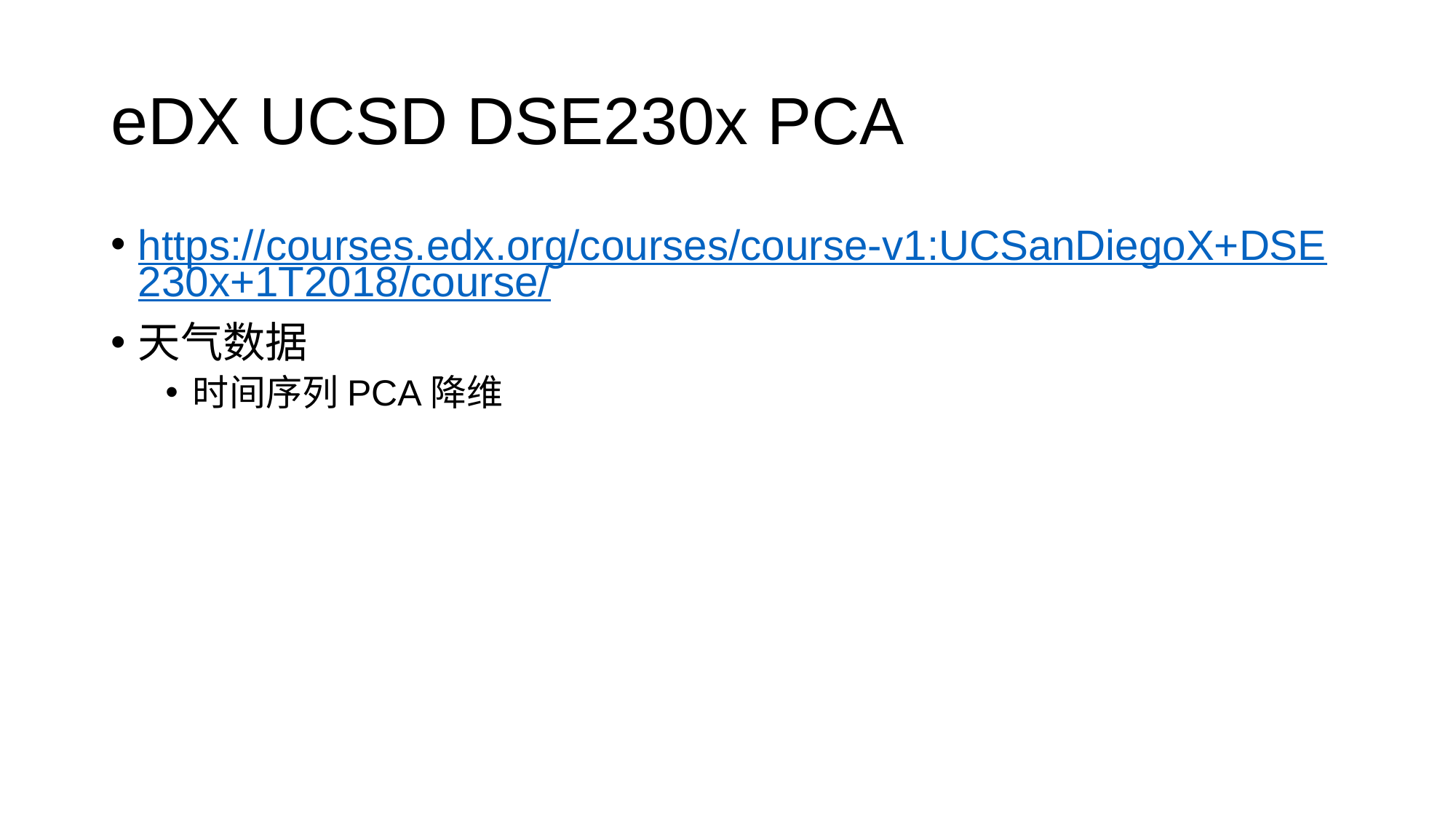

# eDX UCSD DSE230x PCA
https://courses.edx.org/courses/course-v1:UCSanDiegoX+DSE230x+1T2018/course/
天气数据
时间序列PCA降维